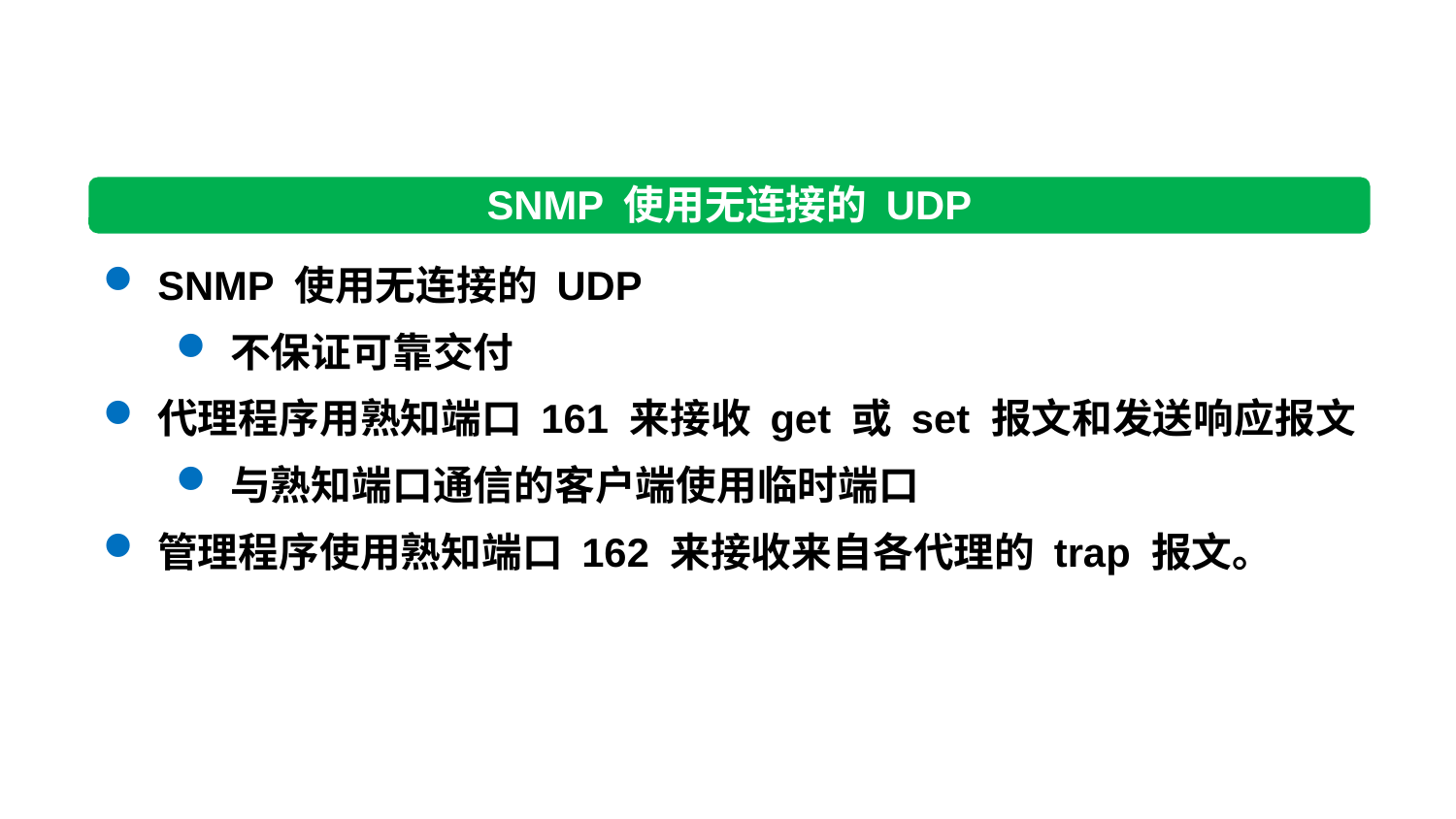

SNMP 使用无连接的 UDP

SNMP 使用无连接的 UDP
不保证可靠交付
代理程序用熟知端口 161 来接收 get 或 set 报文和发送响应报文
与熟知端口通信的客户端使用临时端口
管理程序使用熟知端口 162 来接收来自各代理的 trap 报文。
181